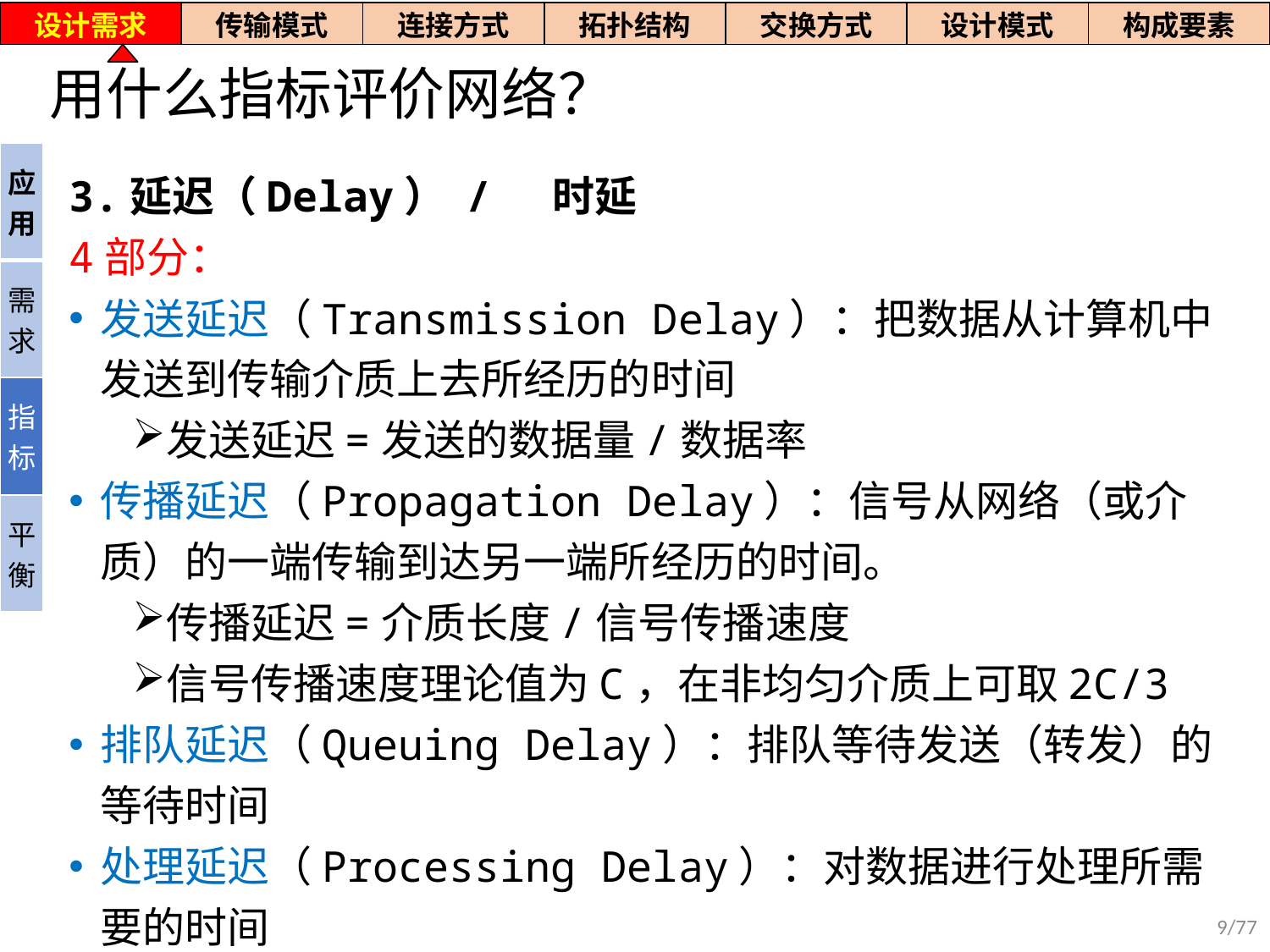

| 设计需求 | 传输模式 | 连接方式 | 拓扑结构 | 交换方式 | 设计模式 | 构成要素 |
| --- | --- | --- | --- | --- | --- | --- |

# 用什么指标评价网络？
| 应用 |
| --- |
| 需求 |
| 指标 |
| 平衡 |
3.延迟（Delay） /  时延
4部分：
发送延迟（Transmission Delay）：把数据从计算机中发送到传输介质上去所经历的时间
发送延迟=发送的数据量/数据率
传播延迟（Propagation Delay）：信号从网络（或介质）的一端传输到达另一端所经历的时间。
传播延迟=介质长度/信号传播速度
信号传播速度理论值为C，在非均匀介质上可取2C/3
排队延迟（Queuing Delay）：排队等待发送（转发）的等待时间
处理延迟（Processing Delay）：对数据进行处理所需要的时间
9/77